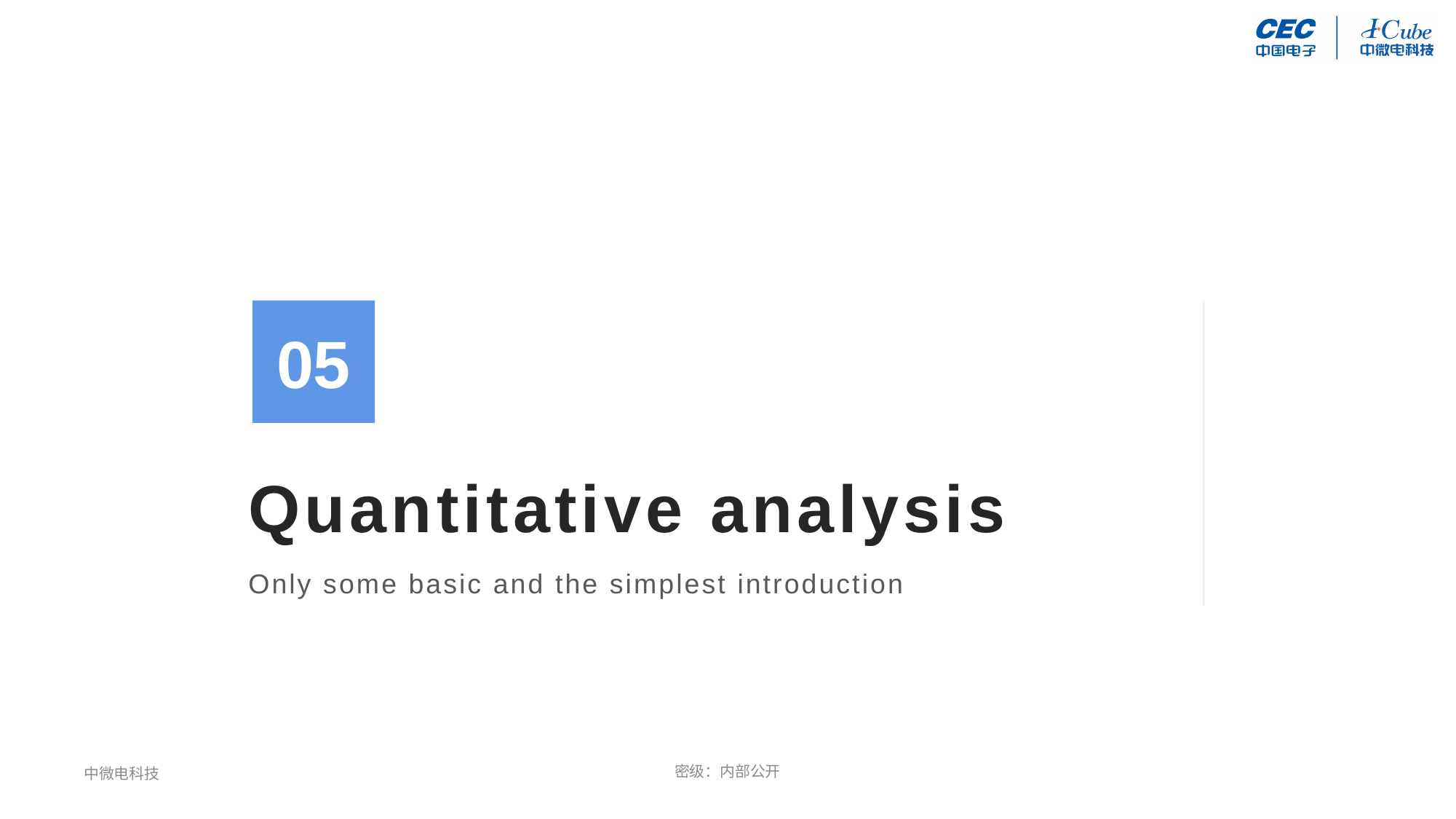

05

# Quantitative analysis
Only some basic and the simplest introduction
中微电科技
密级：内部公开
34